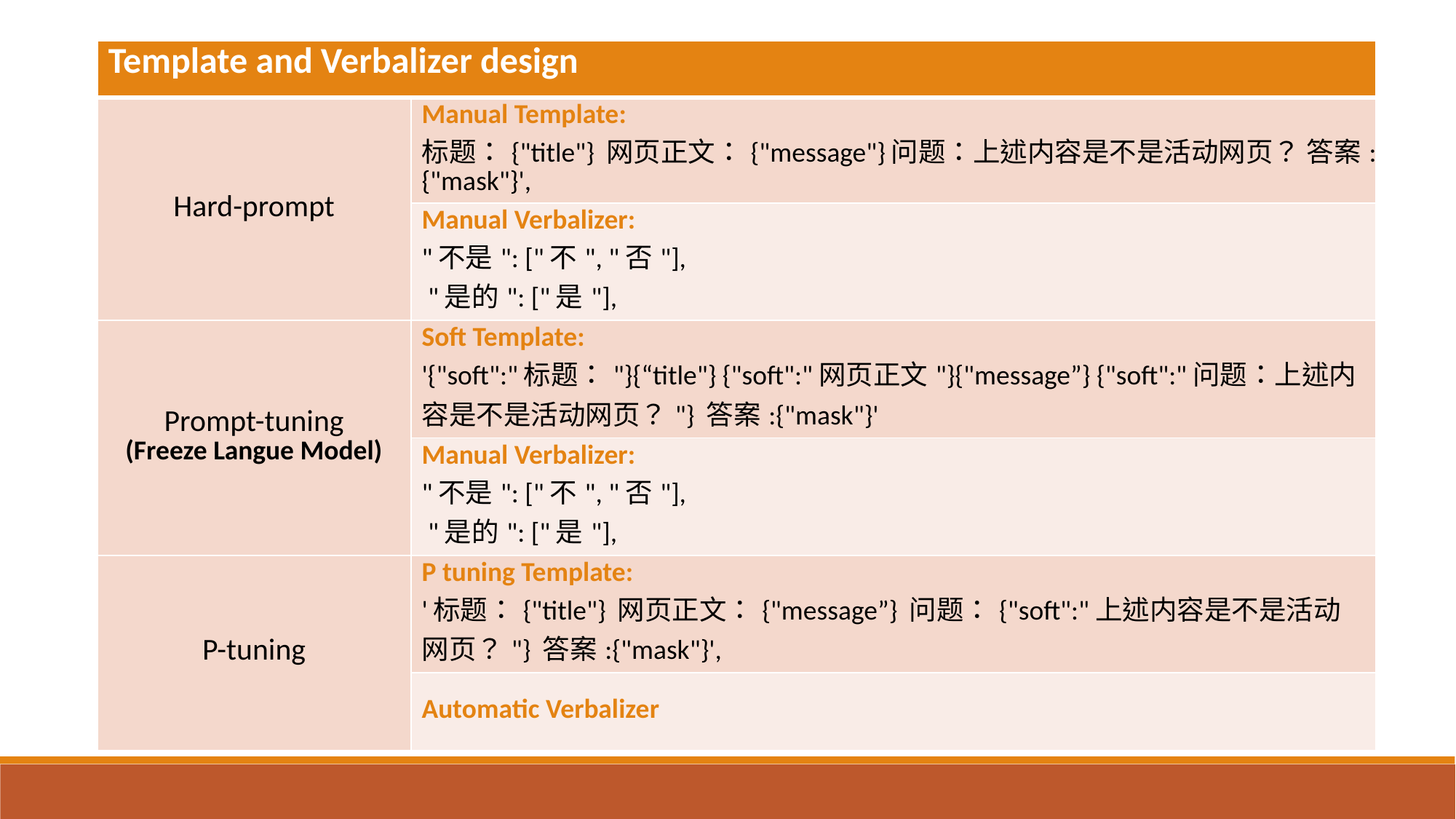

| Template and Verbalizer design |  |
| --- | --- |
| Hard-prompt | Manual Template: 标题：{"title"} 网页正文：{"message"}问题：上述内容是不是活动网页？ 答案:{"mask"}', |
|  | Manual Verbalizer: "不是": ["不", "否"], "是的": ["是"], |
| Prompt-tuning (Freeze Langue Model) | Soft Template: '{"soft":"标题："}{“title"} {"soft":"网页正文"}{"message”} {"soft":"问题：上述内容是不是活动网页？"} 答案:{"mask"}' |
|  | Manual Verbalizer: "不是": ["不", "否"], "是的": ["是"], |
| P-tuning | P tuning Template: '标题：{"title"} 网页正文：{"message”} 问题：{"soft":"上述内容是不是活动网页？"} 答案:{"mask"}', |
|  | Automatic Verbalizer |